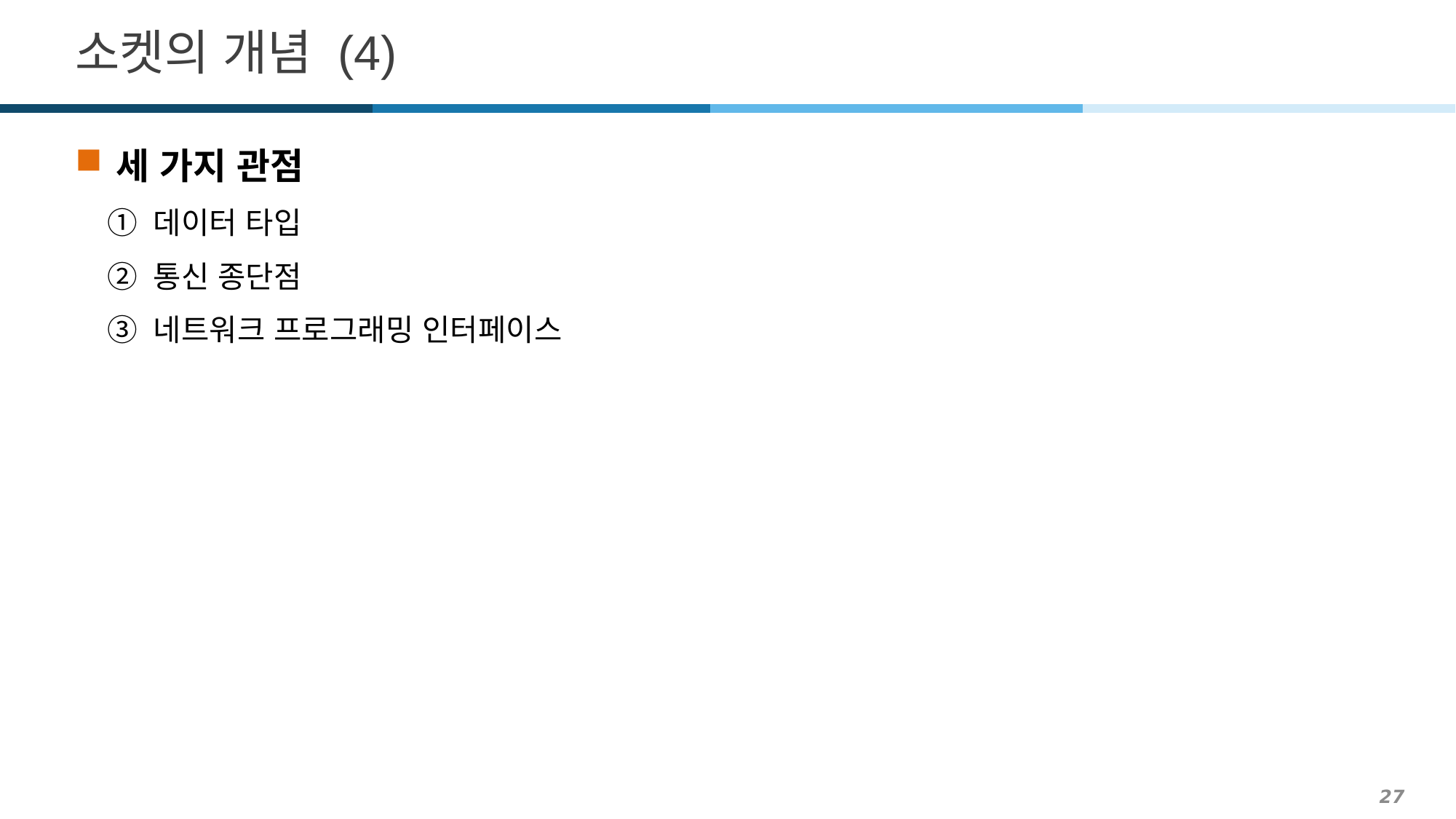

# 소켓의 개념 (4)
세 가지 관점
① 데이터 타입
② 통신 종단점
③ 네트워크 프로그래밍 인터페이스